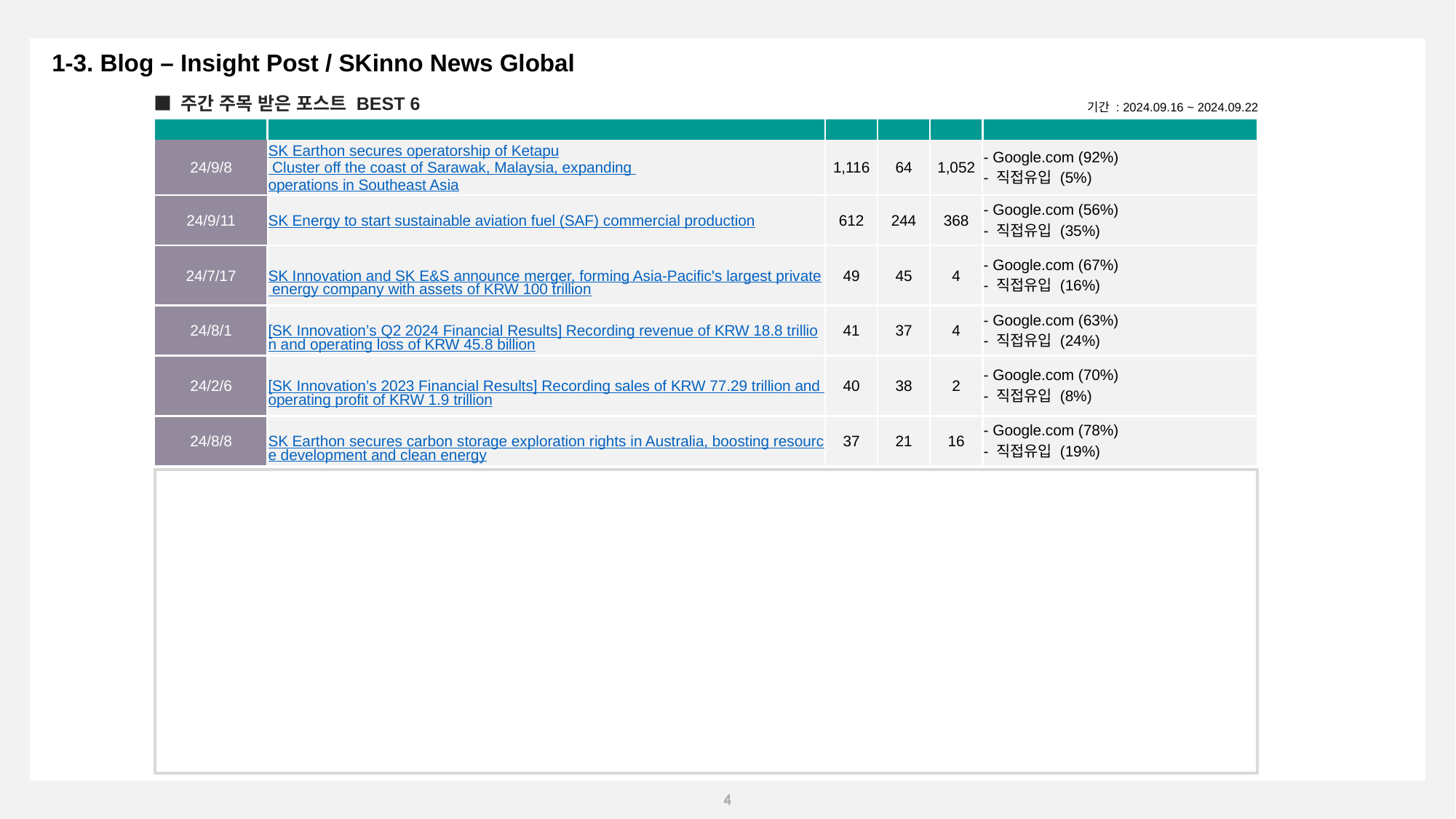

1-3. Blog – Insight Post / SKinno News Global
■ 주간 주목 받은 포스트 BEST 6
기간 : 2024.09.16 ~ 2024.09.22
| 게재 일자 | 포스트명 | 주간 PV | PC | 모바일 | 유입 경로 (구글 애널리틱스) |
| --- | --- | --- | --- | --- | --- |
| 24/9/8 | SK Earthon secures operatorship of Ketapu Cluster off the coast of Sarawak, Malaysia, expanding operations in Southeast Asia | 1,116 | 64 | 1,052 | - Google.com (92%) - 직접유입 (5%) |
| 24/9/11 | SK Energy to start sustainable aviation fuel (SAF) commercial production | 612 | 244 | 368 | - Google.com (56%) - 직접유입 (35%) |
| 24/7/17 | SK Innovation and SK E&S announce merger, forming Asia-Pacific's largest private energy company with assets of KRW 100 trillion | 49 | 45 | 4 | - Google.com (67%) - 직접유입 (16%) |
| 24/8/1 | [SK Innovation’s Q2 2024 Financial Results] Recording revenue of KRW 18.8 trillion and operating loss of KRW 45.8 billion | 41 | 37 | 4 | - Google.com (63%) - 직접유입 (24%) |
| 24/2/6 | [SK Innovation’s 2023 Financial Results] Recording sales of KRW 77.29 trillion and operating profit of KRW 1.9 trillion | 40 | 38 | 2 | - Google.com (70%) - 직접유입 (8%) |
| 24/8/8 | SK Earthon secures carbon storage exploration rights in Australia, boosting resource development and clean energy | 37 | 21 | 16 | - Google.com (78%) - 직접유입 (19%) |